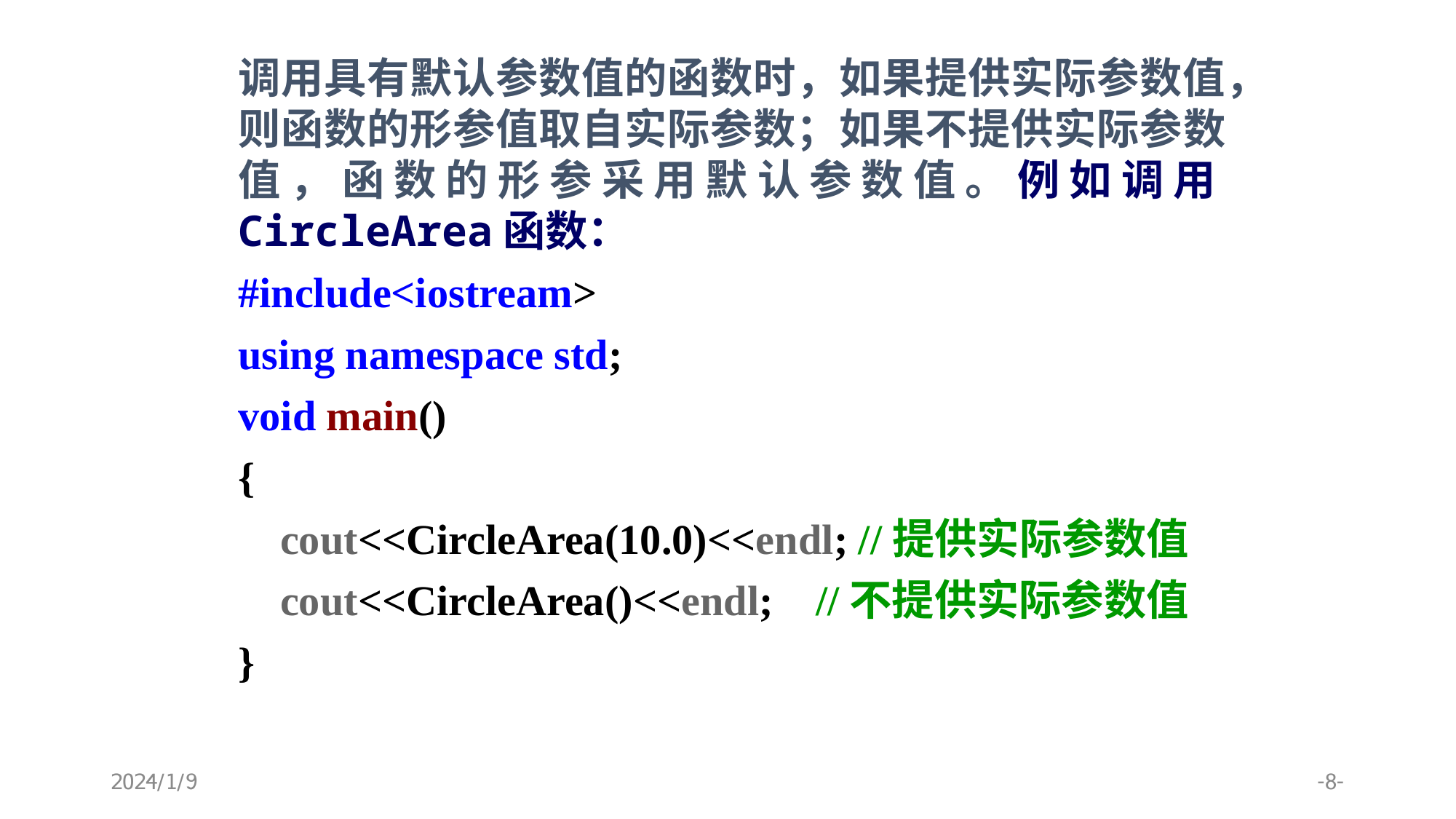

调用具有默认参数值的函数时，如果提供实际参数值，则函数的形参值取自实际参数；如果不提供实际参数值，函数的形参采用默认参数值。例如调用CircleArea函数：
#include<iostream>
using namespace std;
void main()
{
    cout<<CircleArea(10.0)<<endl; //提供实际参数值
    cout<<CircleArea()<<endl;    //不提供实际参数值
}

2024/1/9
-8-